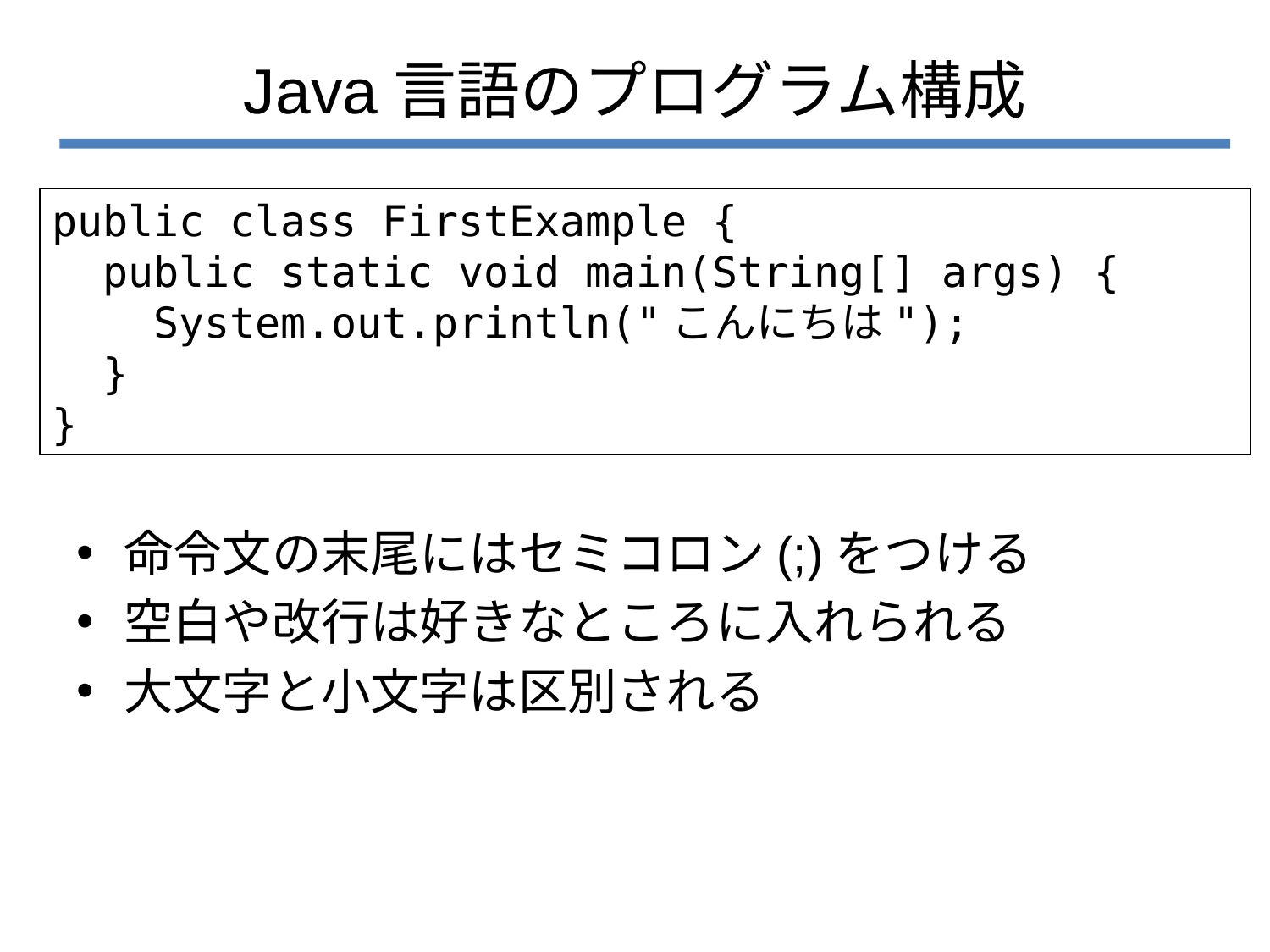

# Java言語のプログラム構成
public class FirstExample {
  public static void main(String[] args) {
    System.out.println("こんにちは");
  }
}
命令文の末尾にはセミコロン(;)をつける
空白や改行は好きなところに入れられる
大文字と小文字は区別される